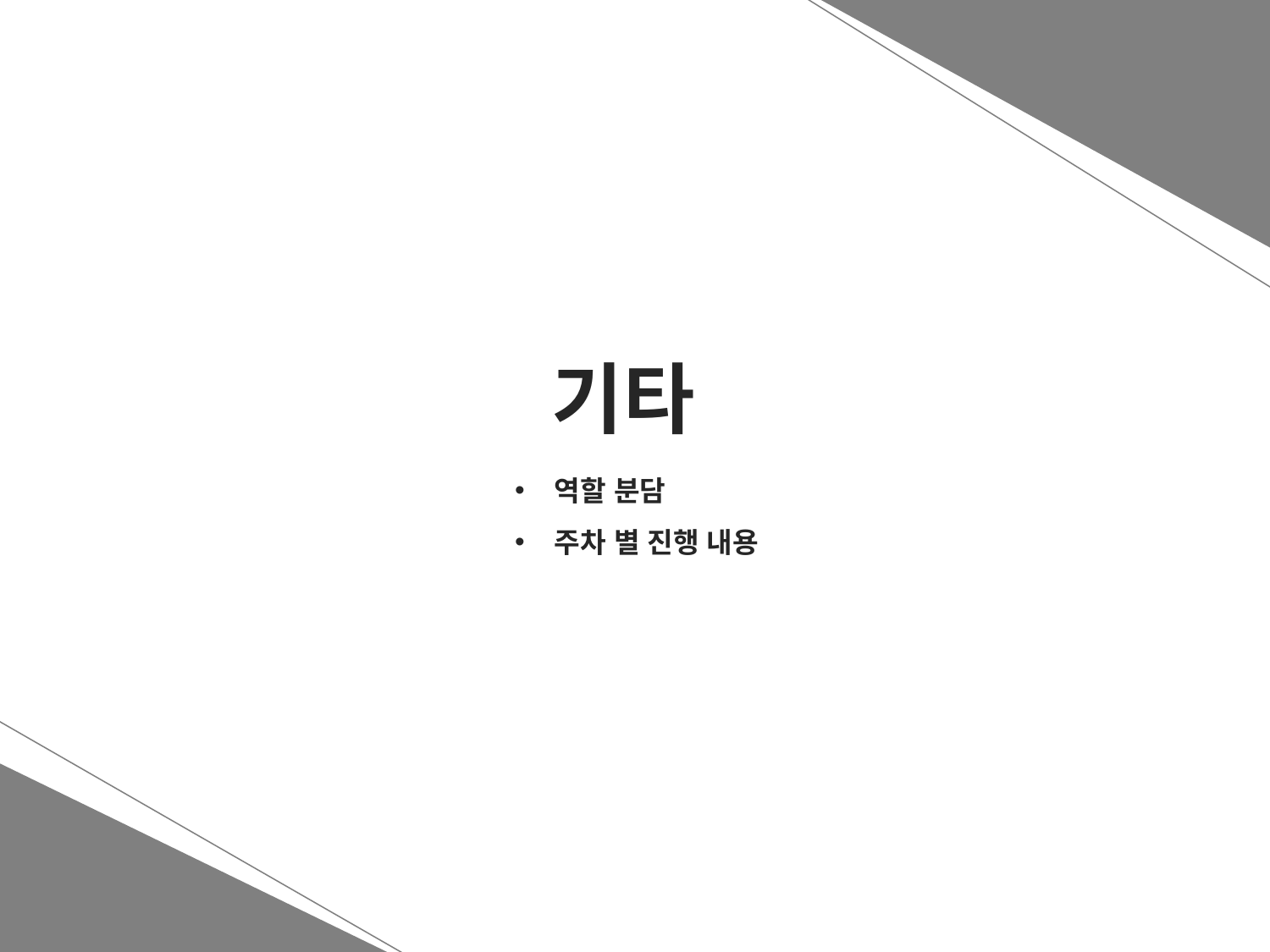

기타
역할 분담
주차 별 진행 내용